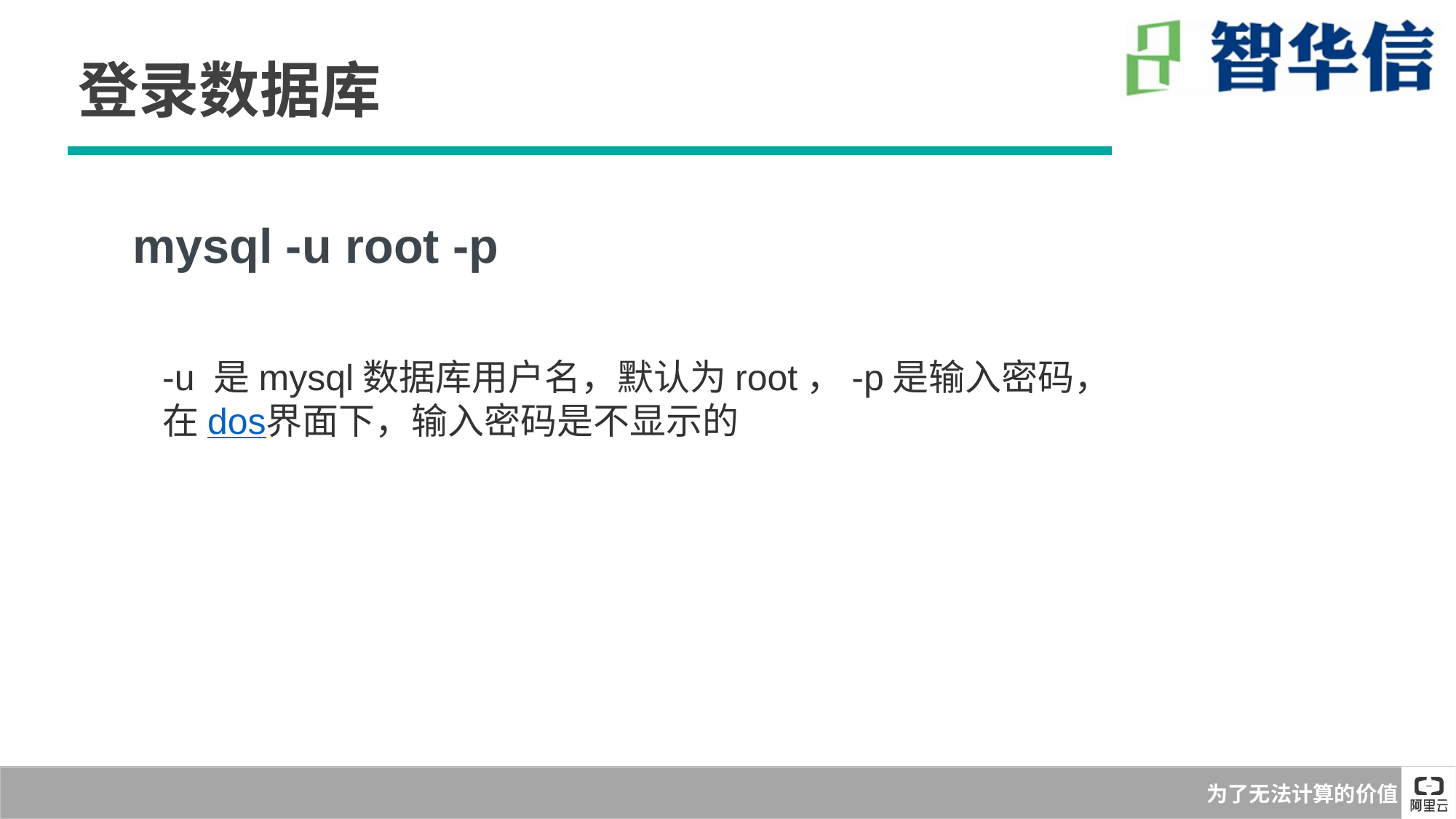

登录数据库
mysql -u root -p
-u 是mysql数据库用户名，默认为root，-p是输入密码，在dos界面下，输入密码是不显示的